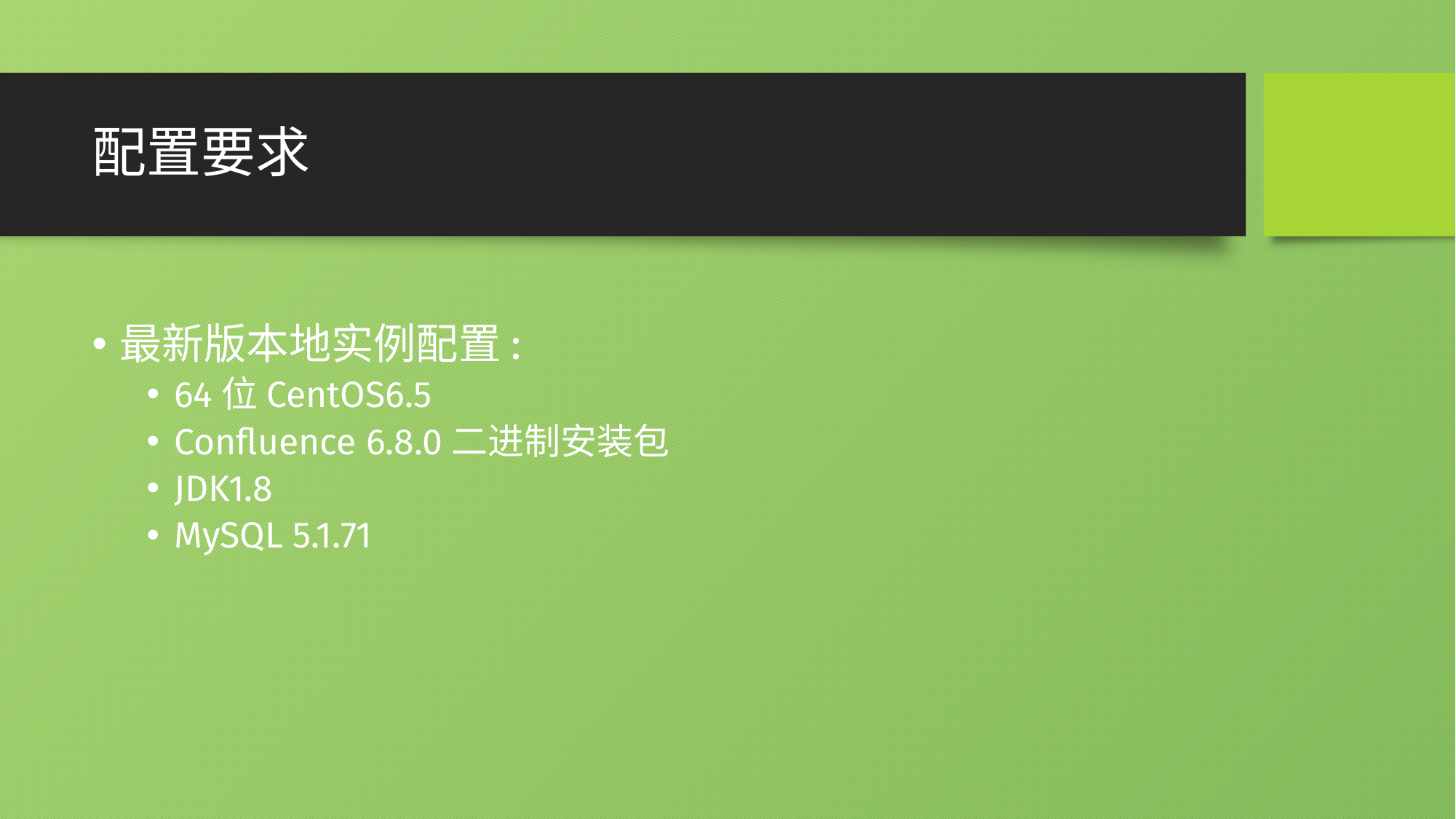

# 配置要求
最新版本地实例配置:
64位CentOS6.5
Confluence 6.8.0二进制安装包
JDK1.8
MySQL 5.1.71